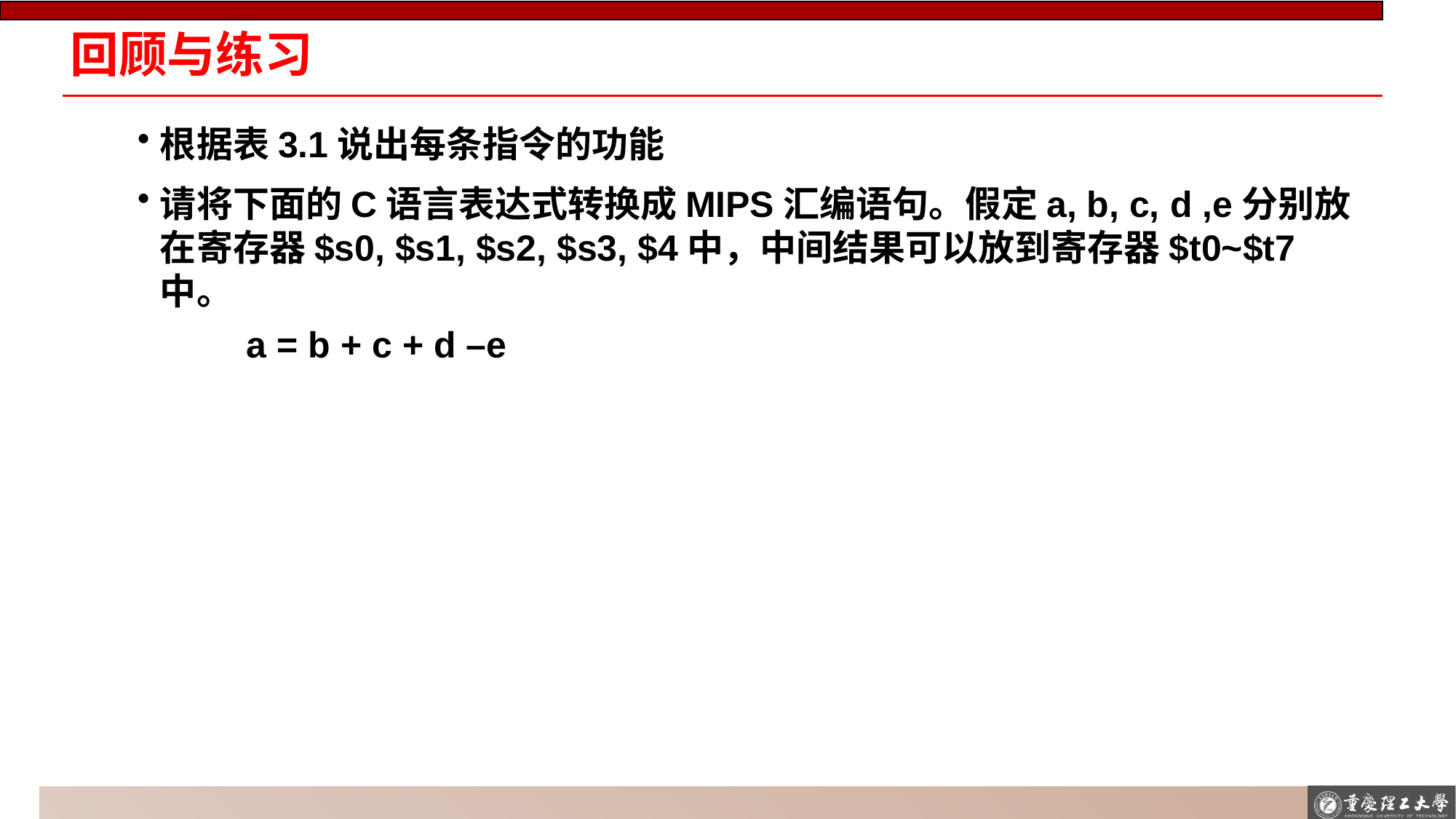

# 回顾与练习
根据表3.1说出每条指令的功能
请将下面的C语言表达式转换成MIPS汇编语句。假定a, b, c, d ,e分别放在寄存器$s0, $s1, $s2, $s3, $4中，中间结果可以放到寄存器$t0~$t7中。
	a = b + c + d –e